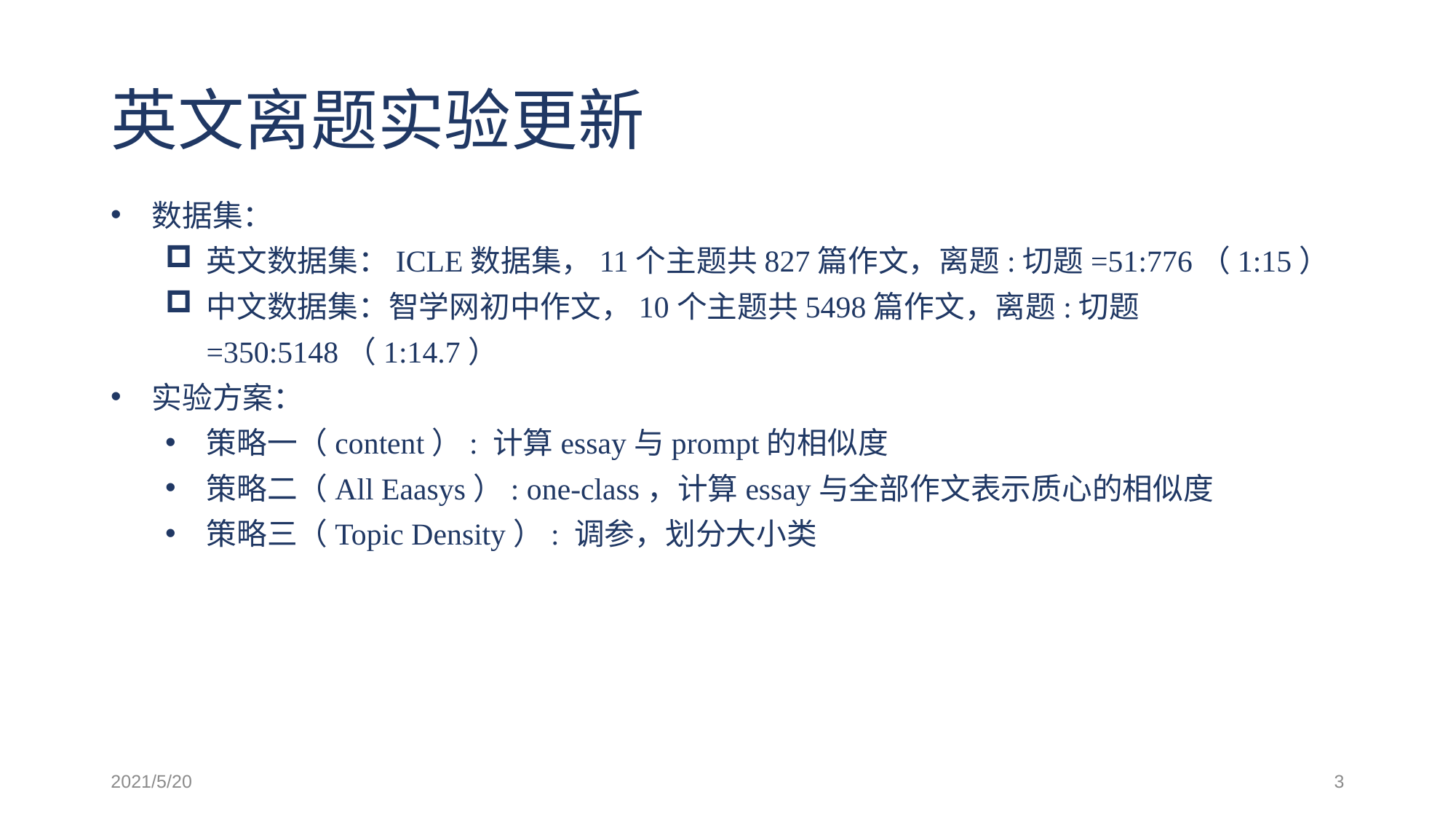

# 英文离题实验更新
数据集：
英文数据集：ICLE数据集，11个主题共827篇作文，离题:切题=51:776（1:15）
中文数据集：智学网初中作文，10个主题共5498篇作文，离题:切题=350:5148（1:14.7）
实验方案：
策略一（content）: 计算essay与prompt的相似度
策略二（All Eaasys）: one-class，计算essay与全部作文表示质心的相似度
策略三（Topic Density）: 调参，划分大小类
2021/5/20
3